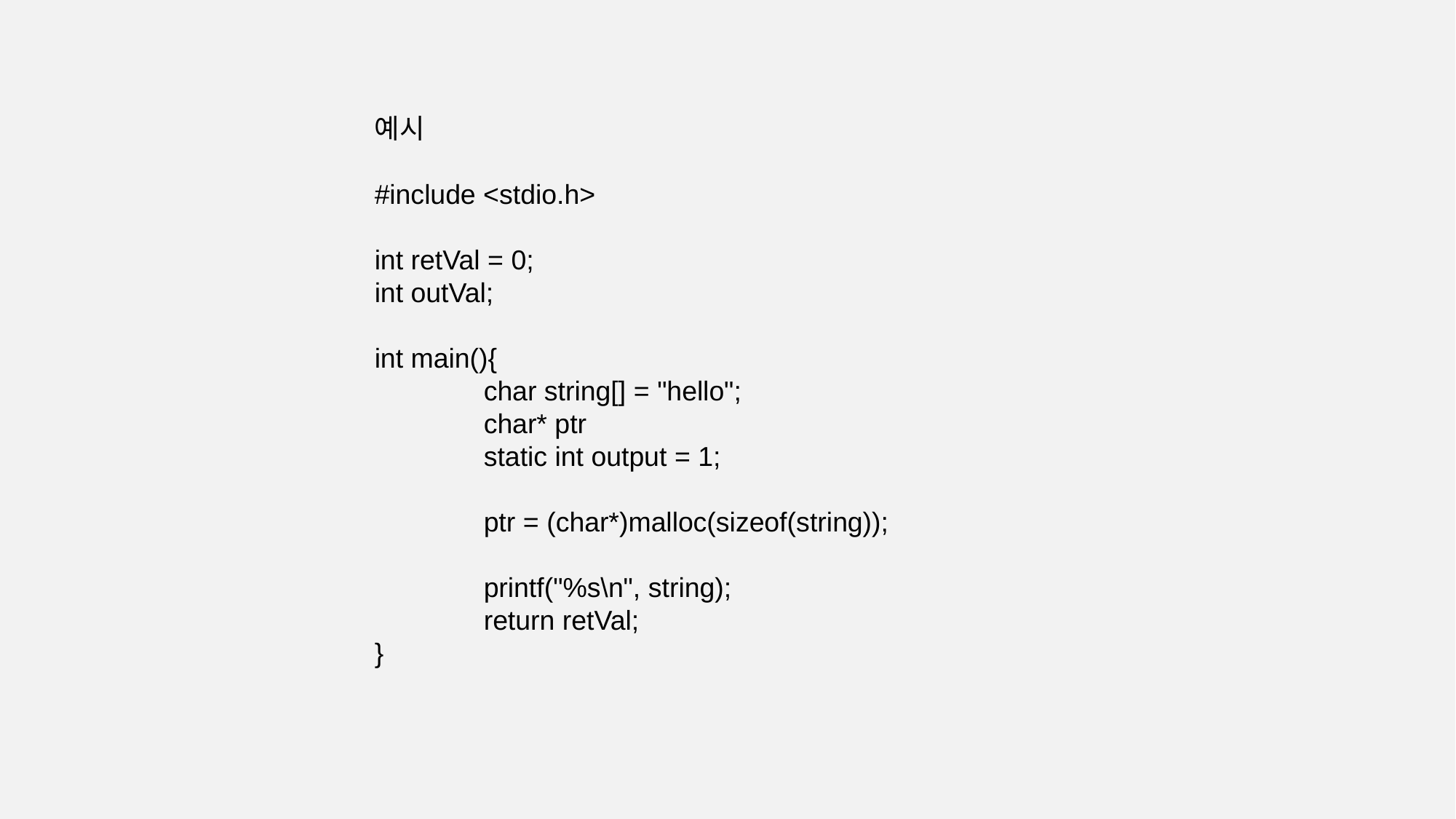

예시

#include <stdio.h>

int retVal = 0;
int outVal;

int main(){
	char string[] = "hello";
	char* ptr
	static int output = 1;

	ptr = (char*)malloc(sizeof(string));

	printf("%s\n", string);
	return retVal;
}